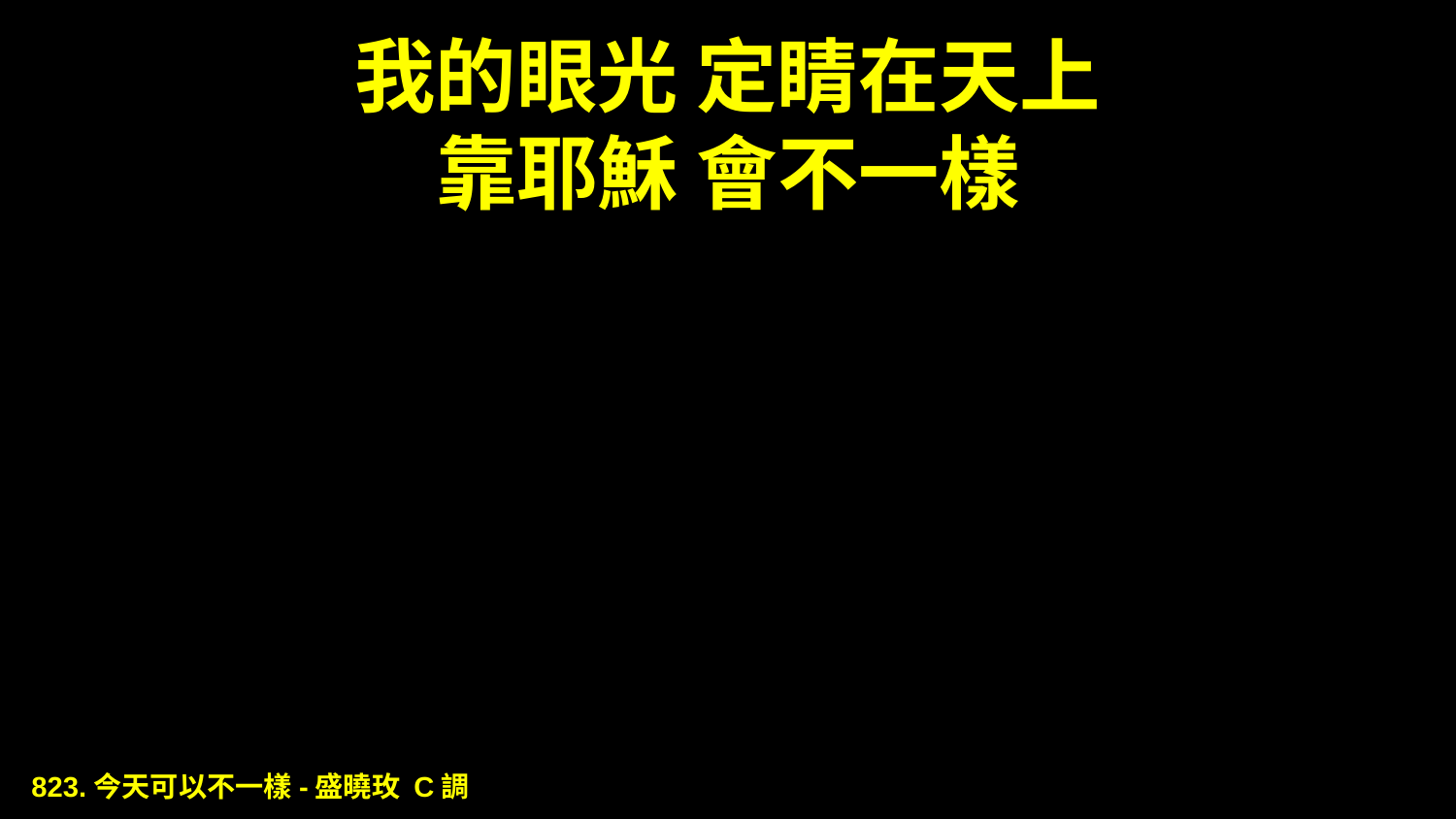

# 我的眼光 定睛在天上 靠耶穌 會不一樣
823.今天可以不一樣-盛曉玫 C調